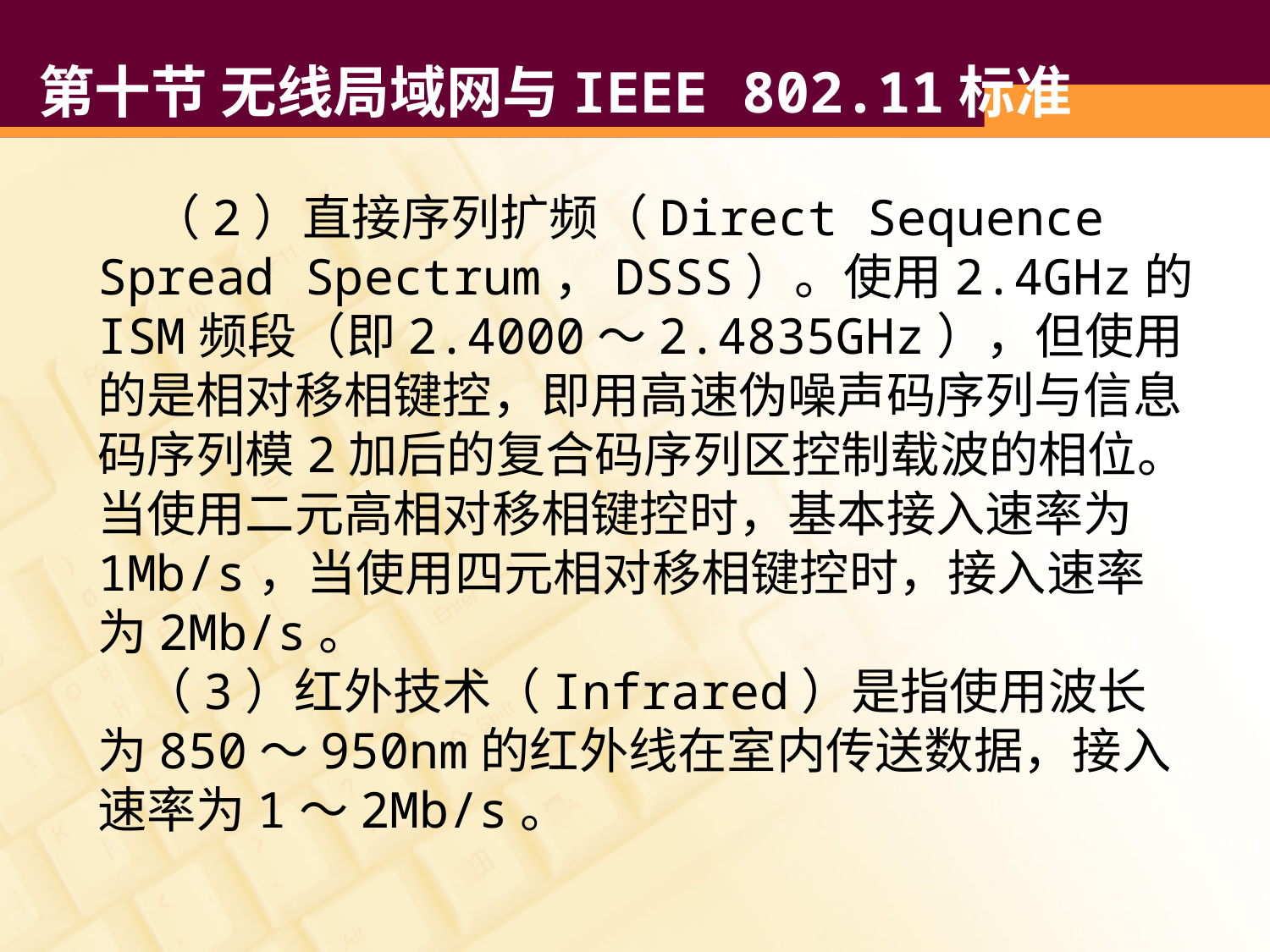

# 第十节 无线局域网与IEEE 802.11标准
   （2）直接序列扩频（Direct Sequence Spread Spectrum，DSSS）。使用2.4GHz的ISM频段（即2.4000～2.4835GHz），但使用的是相对移相键控，即用高速伪噪声码序列与信息码序列模2加后的复合码序列区控制载波的相位。当使用二元高相对移相键控时，基本接入速率为1Mb/s，当使用四元相对移相键控时，接入速率为2Mb/s。
   （3）红外技术（Infrared）是指使用波长为850～950nm的红外线在室内传送数据，接入速率为1～2Mb/s。